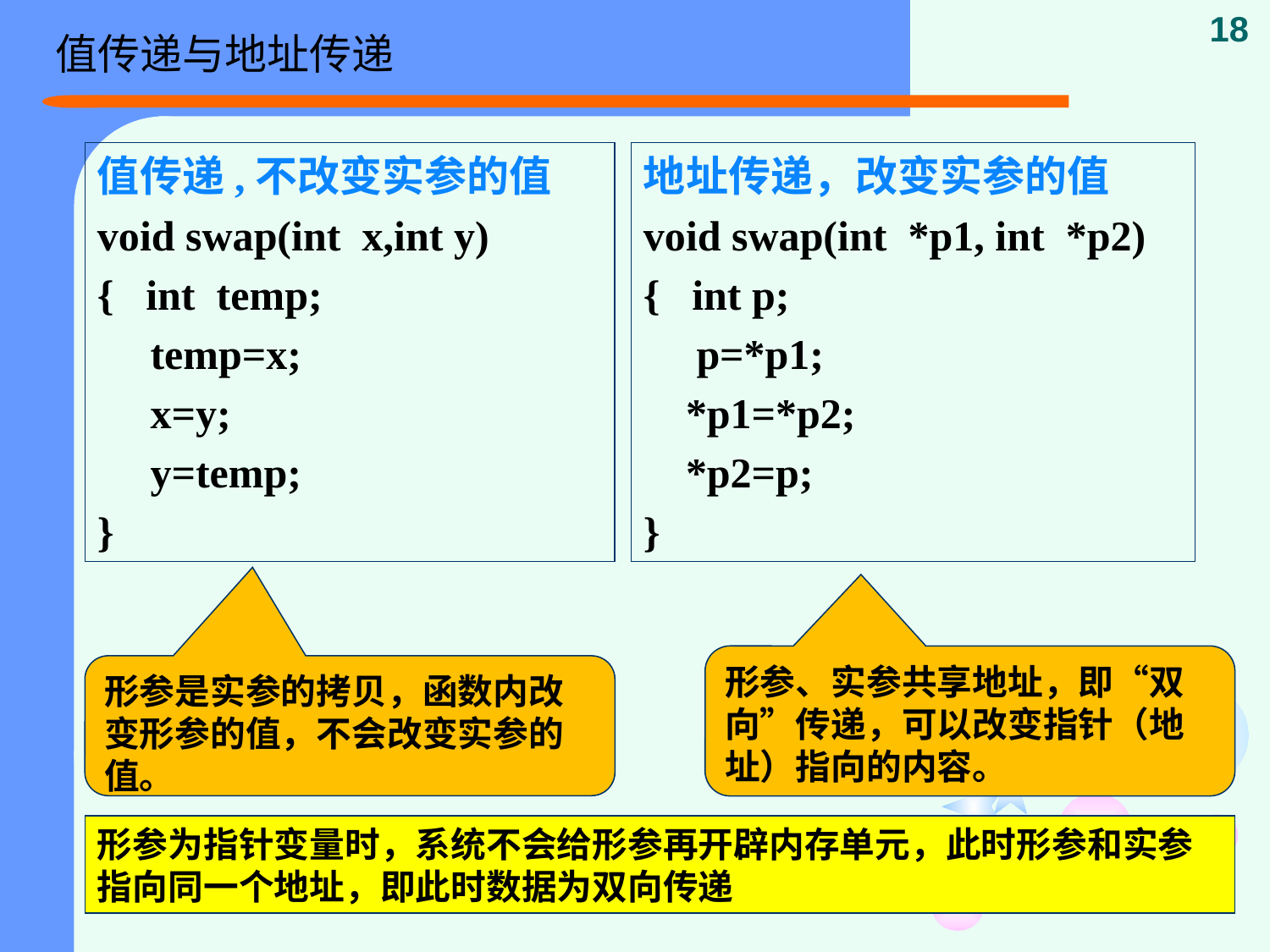

值传递与地址传递
18
值传递,不改变实参的值
void swap(int  x,int y)
{   int  temp;
     temp=x;
     x=y;
     y=temp;
}
地址传递，改变实参的值
void swap(int  *p1, int  *p2)
{   int p;
     p=*p1;
    *p1=*p2;
    *p2=p;
}
形参、实参共享地址，即“双向”传递，可以改变指针（地址）指向的内容。
形参是实参的拷贝，函数内改变形参的值，不会改变实参的值。
形参为指针变量时，系统不会给形参再开辟内存单元，此时形参和实参指向同一个地址，即此时数据为双向传递